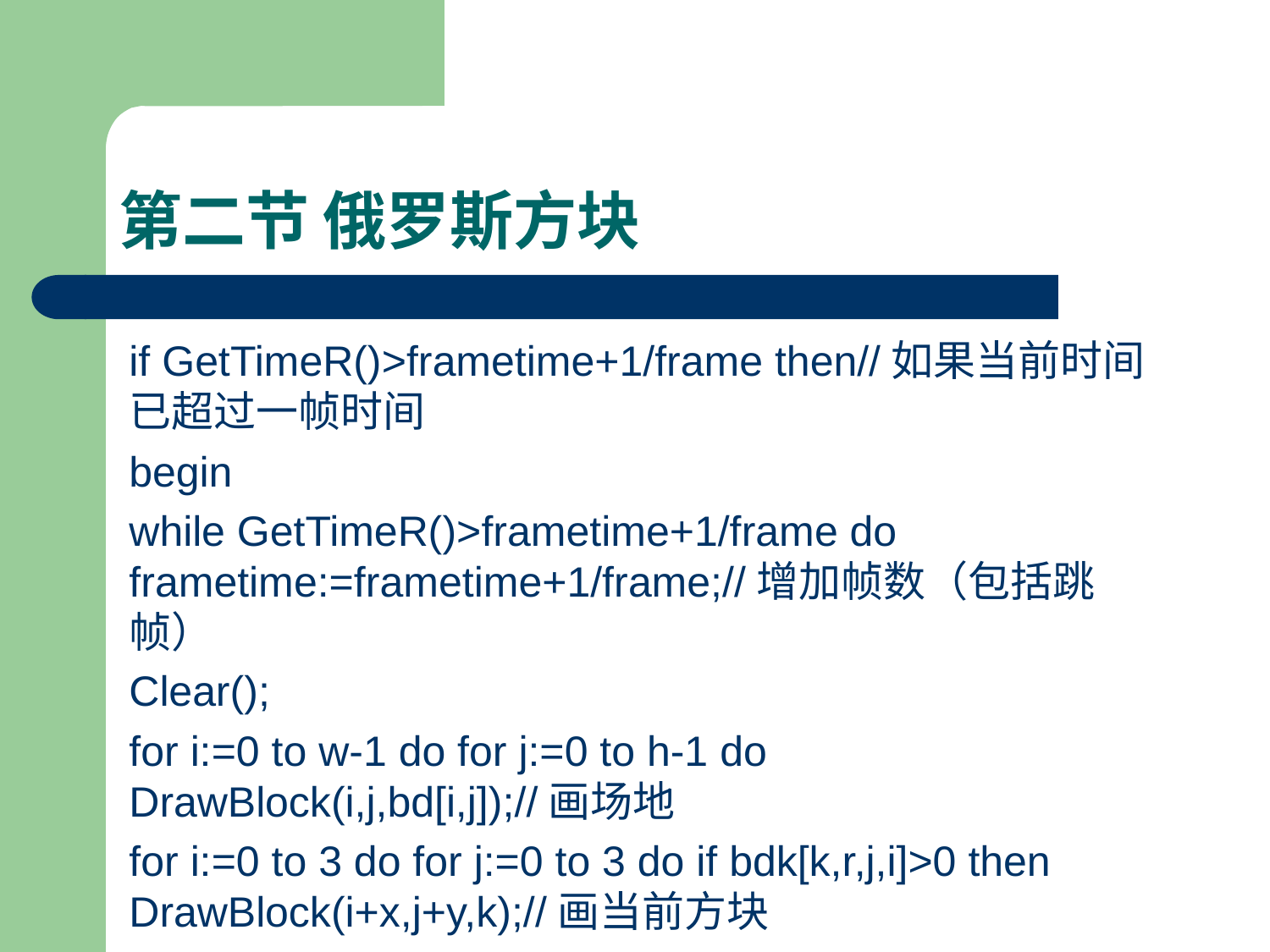

# 第二节 俄罗斯方块
if GetTimeR()>frametime+1/frame then//如果当前时间已超过一帧时间
begin
while GetTimeR()>frametime+1/frame do frametime:=frametime+1/frame;//增加帧数（包括跳帧）
Clear();
for i:=0 to w-1 do for j:=0 to h-1 do DrawBlock(i,j,bd[i,j]);//画场地
for i:=0 to 3 do for j:=0 to 3 do if bdk[k,r,j,i]>0 then DrawBlock(i+x,j+y,k);//画当前方块